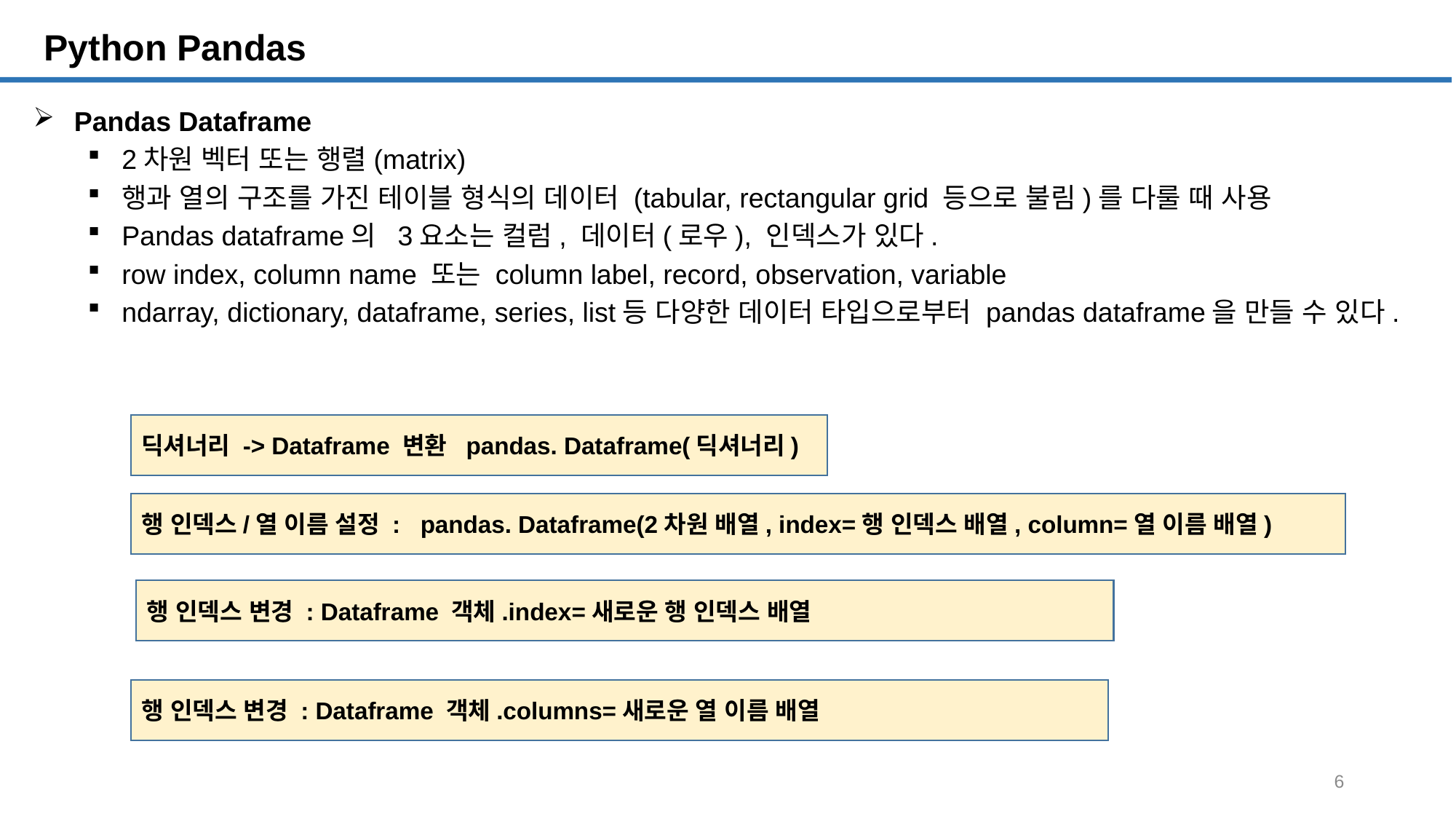

SQL 튜닝 개요
# Python Pandas

Pandas Dataframe
2차원 벡터 또는 행렬(matrix)
행과 열의 구조를 가진 테이블 형식의 데이터 (tabular, rectangular grid 등으로 불림)를 다룰 때 사용
Pandas dataframe의  3요소는 컬럼, 데이터(로우), 인덱스가 있다.
row index, column name 또는 column label, record, observation, variable
ndarray, dictionary, dataframe, series, list등 다양한 데이터 타입으로부터 pandas dataframe을 만들 수 있다.
딕셔너리 -> Dataframe 변환  pandas. Dataframe(딕셔너리)
행 인덱스/열 이름 설정 :   pandas. Dataframe(2차원 배열, index=행 인덱스 배열, column=열 이름 배열)
행 인덱스 변경 : Dataframe 객체.index=새로운 행 인덱스 배열
행 인덱스 변경 : Dataframe 객체.columns=새로운 열 이름 배열
6